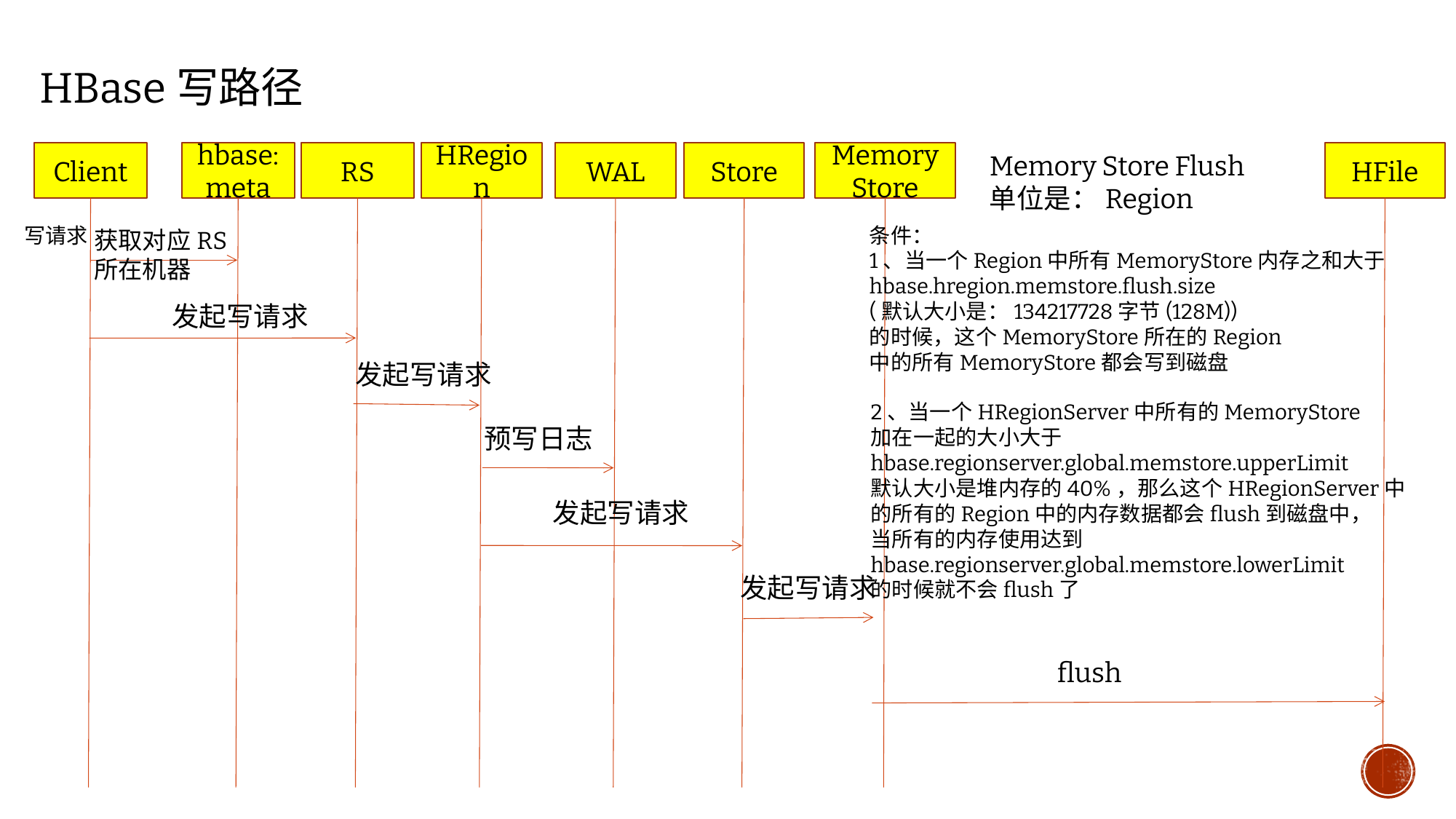

HBase写路径
Client
hbase:meta
RS
HRegion
WAL
Store
Memory
Store
Memory Store Flush
单位是：Region
HFile
写请求
条件：
1、当一个Region中所有MemoryStore内存之和大于
hbase.hregion.memstore.flush.size
(默认大小是：134217728字节(128M))
的时候，这个MemoryStore所在的Region
中的所有MemoryStore都会写到磁盘
获取对应RS
所在机器
发起写请求
发起写请求
2、当一个HRegionServer中所有的MemoryStore
加在一起的大小大于
hbase.regionserver.global.memstore.upperLimit
默认大小是堆内存的40%，那么这个HRegionServer中
的所有的Region中的内存数据都会flush到磁盘中，
当所有的内存使用达到
hbase.regionserver.global.memstore.lowerLimit
的时候就不会flush了
预写日志
发起写请求
发起写请求
flush